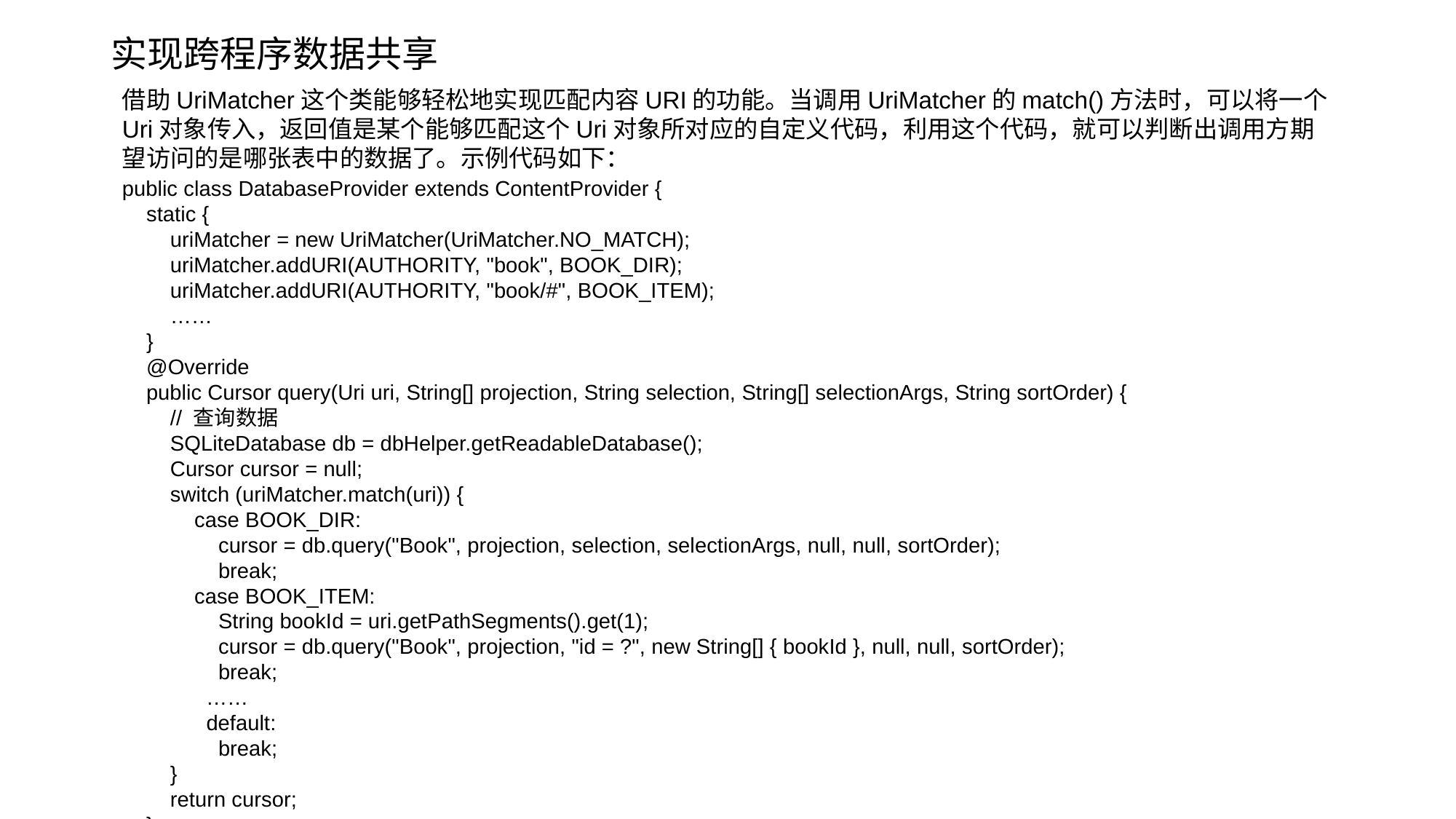

# 实现跨程序数据共享
借助UriMatcher这个类能够轻松地实现匹配内容URI的功能。当调用UriMatcher的match()方法时，可以将一个Uri对象传入，返回值是某个能够匹配这个Uri对象所对应的自定义代码，利用这个代码，就可以判断出调用方期望访问的是哪张表中的数据了。示例代码如下：
public class DatabaseProvider extends ContentProvider {
    static {
        uriMatcher = new UriMatcher(UriMatcher.NO_MATCH);
        uriMatcher.addURI(AUTHORITY, "book", BOOK_DIR);
        uriMatcher.addURI(AUTHORITY, "book/#", BOOK_ITEM);
        ……
    }
    @Override
    public Cursor query(Uri uri, String[] projection, String selection, String[] selectionArgs, String sortOrder) {
        // 查询数据
        SQLiteDatabase db = dbHelper.getReadableDatabase();
        Cursor cursor = null;
        switch (uriMatcher.match(uri)) {
            case BOOK_DIR:
                cursor = db.query("Book", projection, selection, selectionArgs, null, null, sortOrder);
                break;
            case BOOK_ITEM:
                String bookId = uri.getPathSegments().get(1);
                cursor = db.query("Book", projection, "id = ?", new String[] { bookId }, null, null, sortOrder);
                break;
              ……
              default:
                break;
        }
        return cursor;
    }        …
    }
    …
}